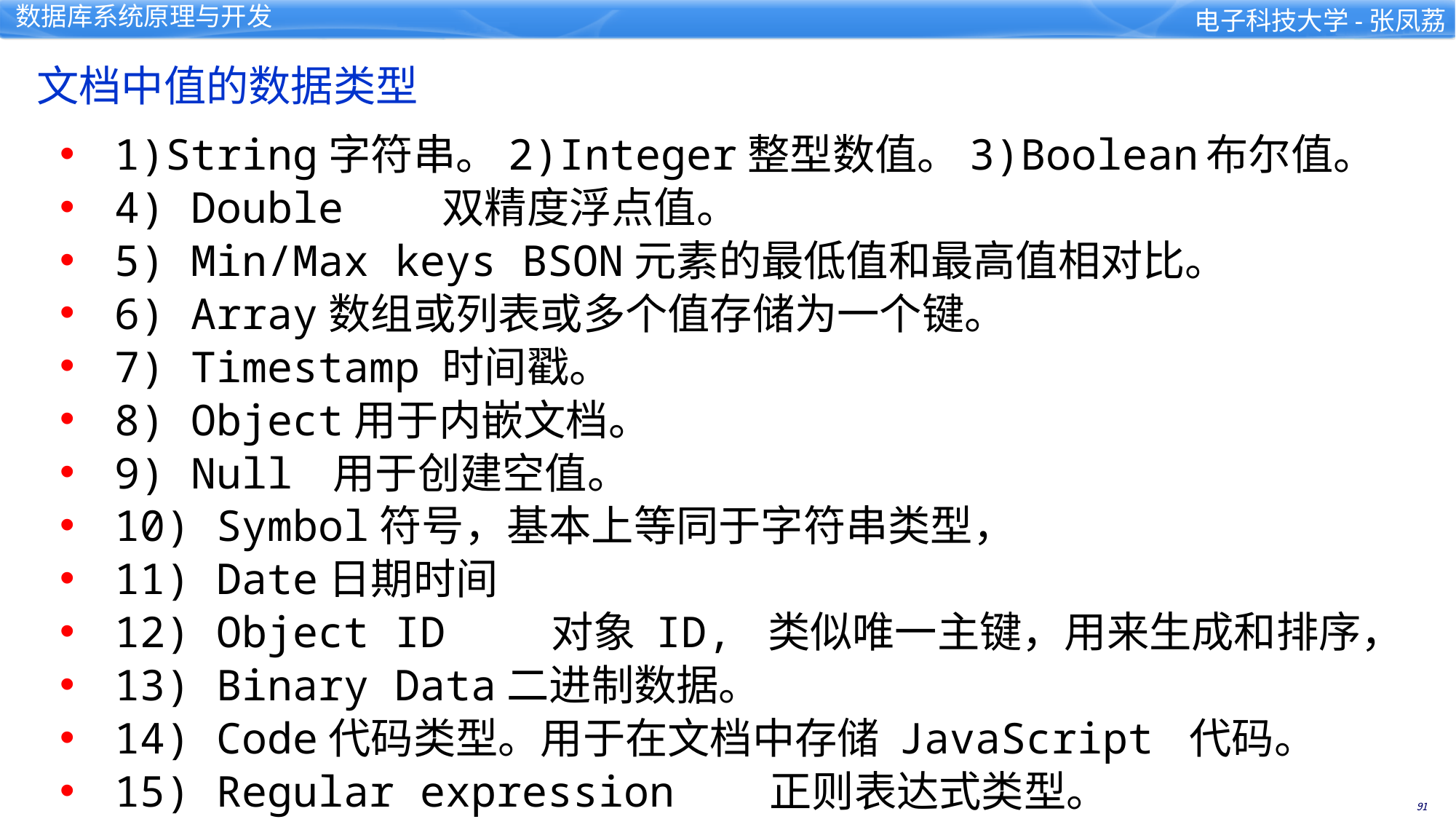

文档中值的数据类型
1)String字符串。2)Integer整型数值。3)Boolean	布尔值。
4) Double	双精度浮点值。
5) Min/Max keys BSON元素的最低值和最高值相对比。
6) Array数组或列表或多个值存储为一个键。
7) Timestamp	时间戳。
8) Object用于内嵌文档。
9) Null	用于创建空值。
10) Symbol符号，基本上等同于字符串类型，
11) Date日期时间
12) Object ID	对象 ID, 类似唯一主键，用来生成和排序，
13) Binary Data二进制数据。
14) Code代码类型。用于在文档中存储 JavaScript 代码。
15) Regular expression	正则表达式类型。